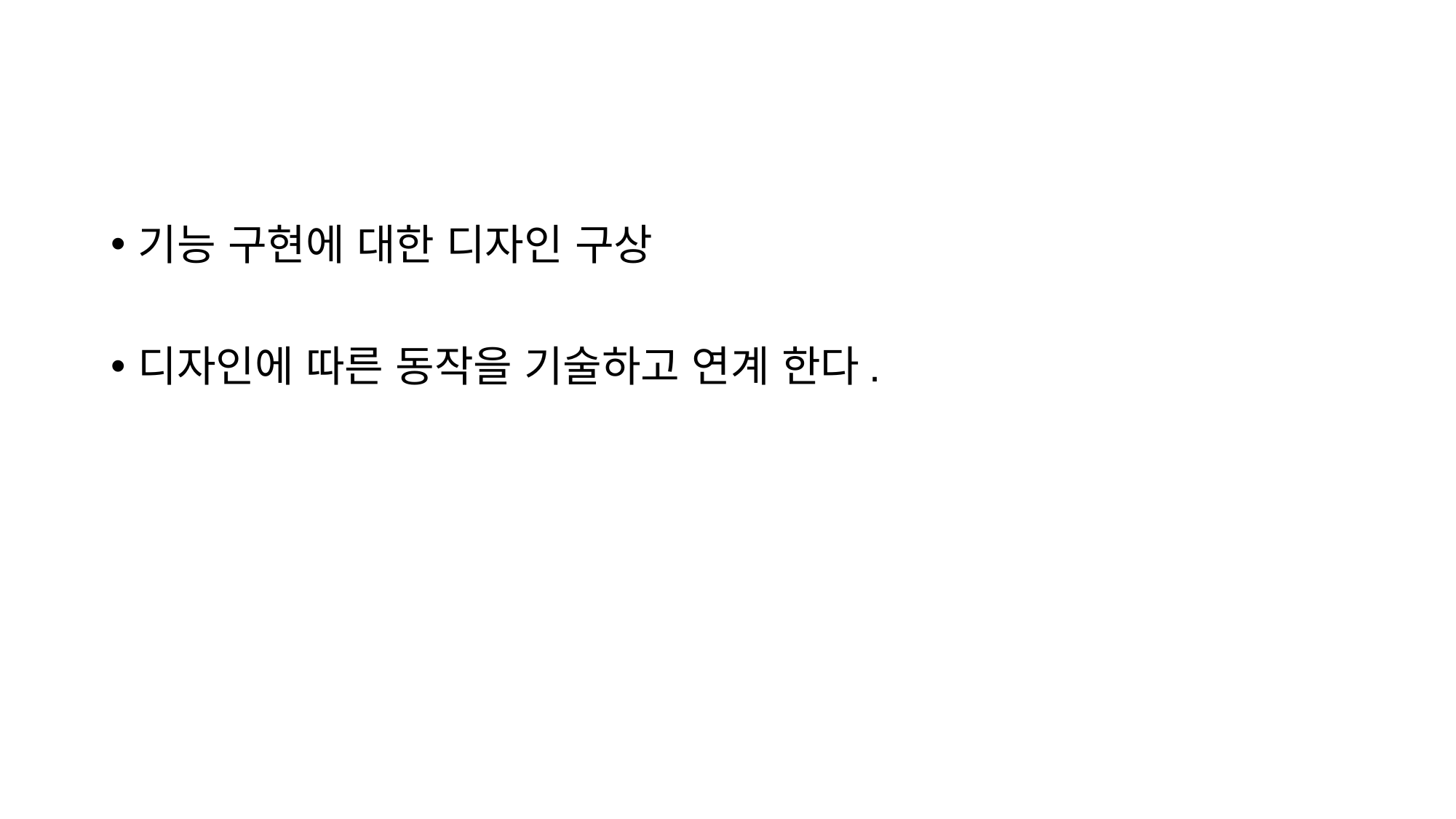

#
기능 구현에 대한 디자인 구상

디자인에 따른 동작을 기술하고 연계 한다.